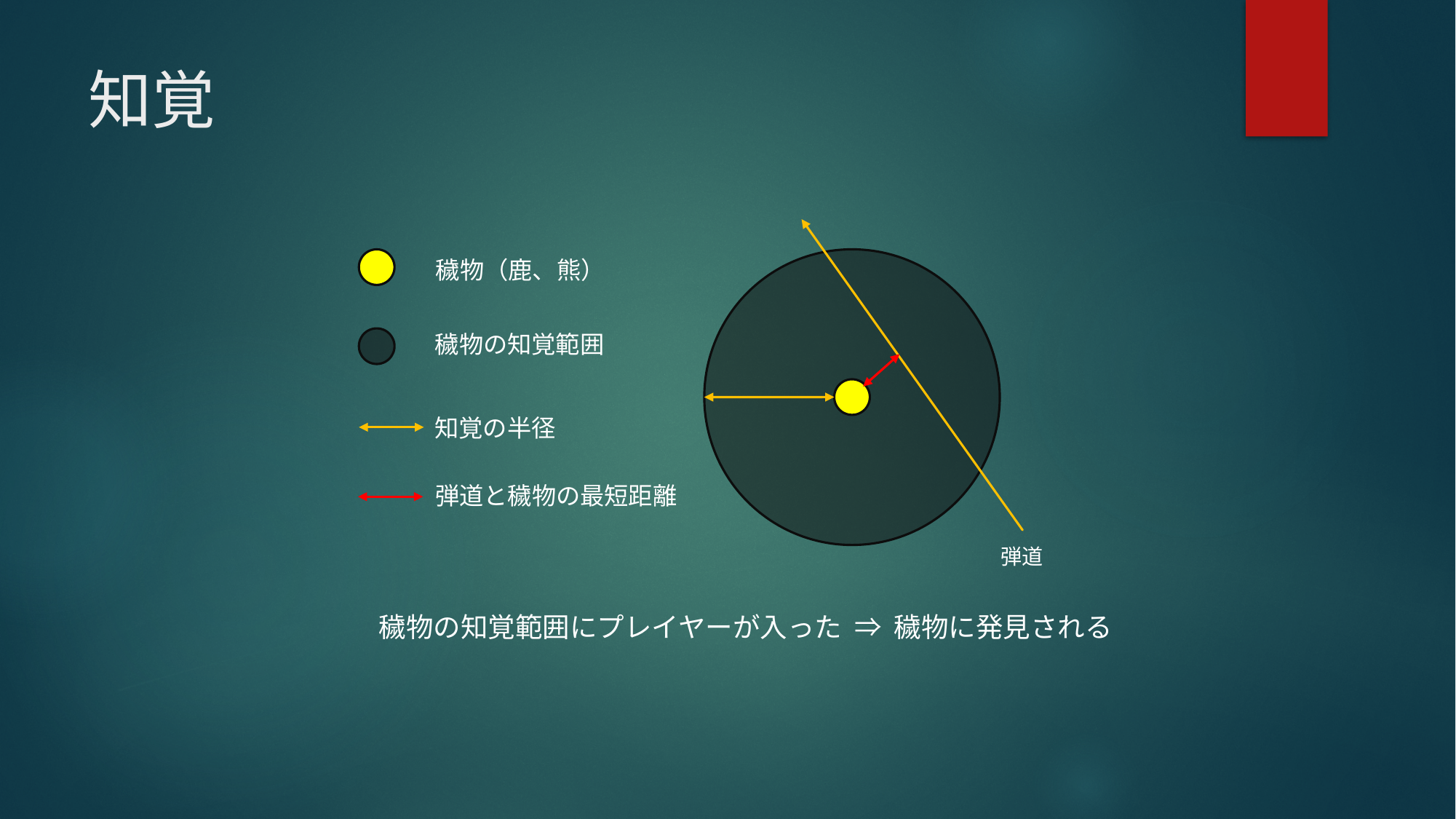

# 知覚

穢物（鹿、熊）

穢物の知覚範囲

知覚の半径
弾道と穢物の最短距離
弾道
穢物の知覚範囲にプレイヤーが入った  ⇒  穢物に発見される